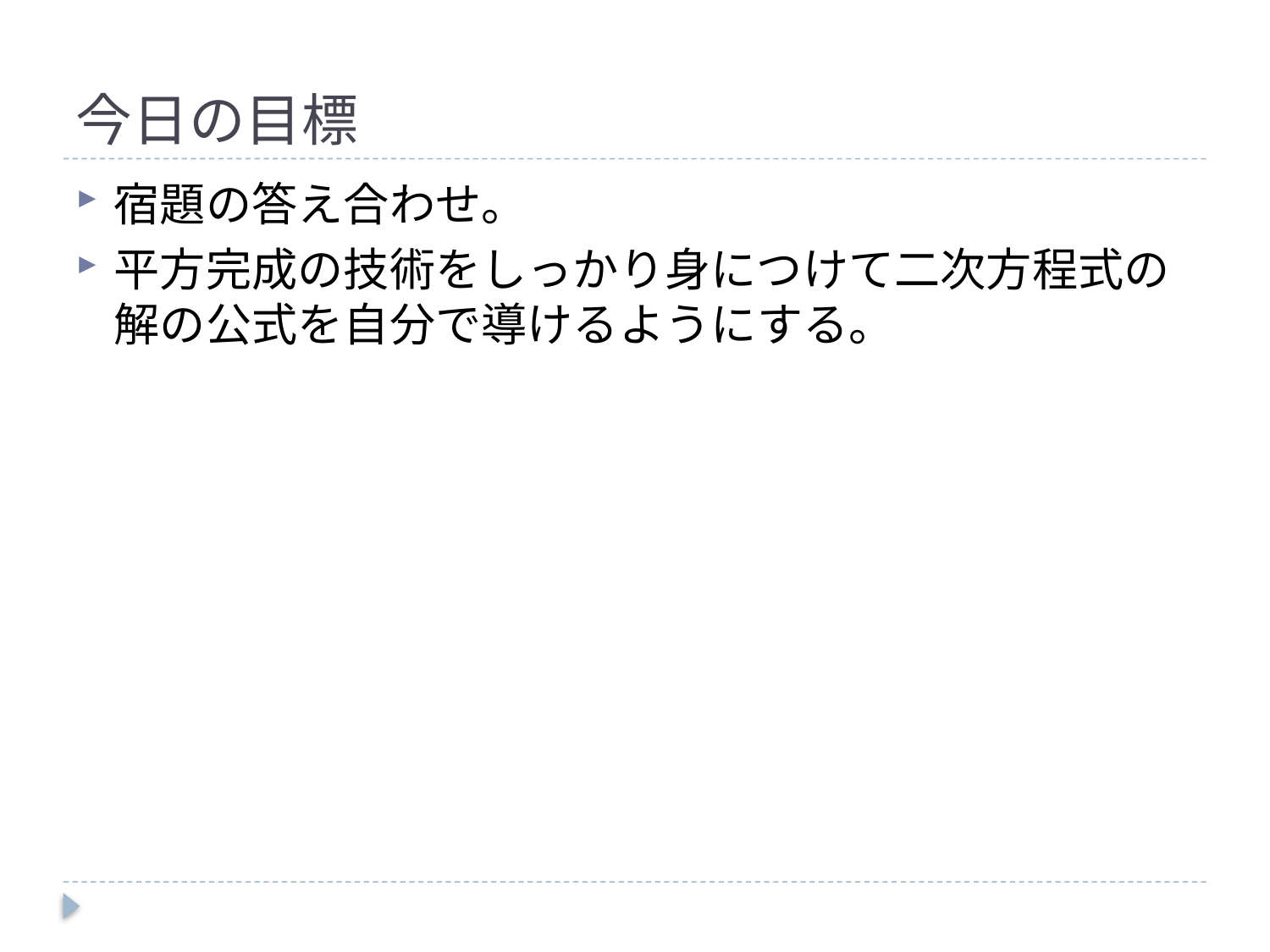

# 今日の目標
宿題の答え合わせ。
平方完成の技術をしっかり身につけて二次方程式の解の公式を自分で導けるようにする。